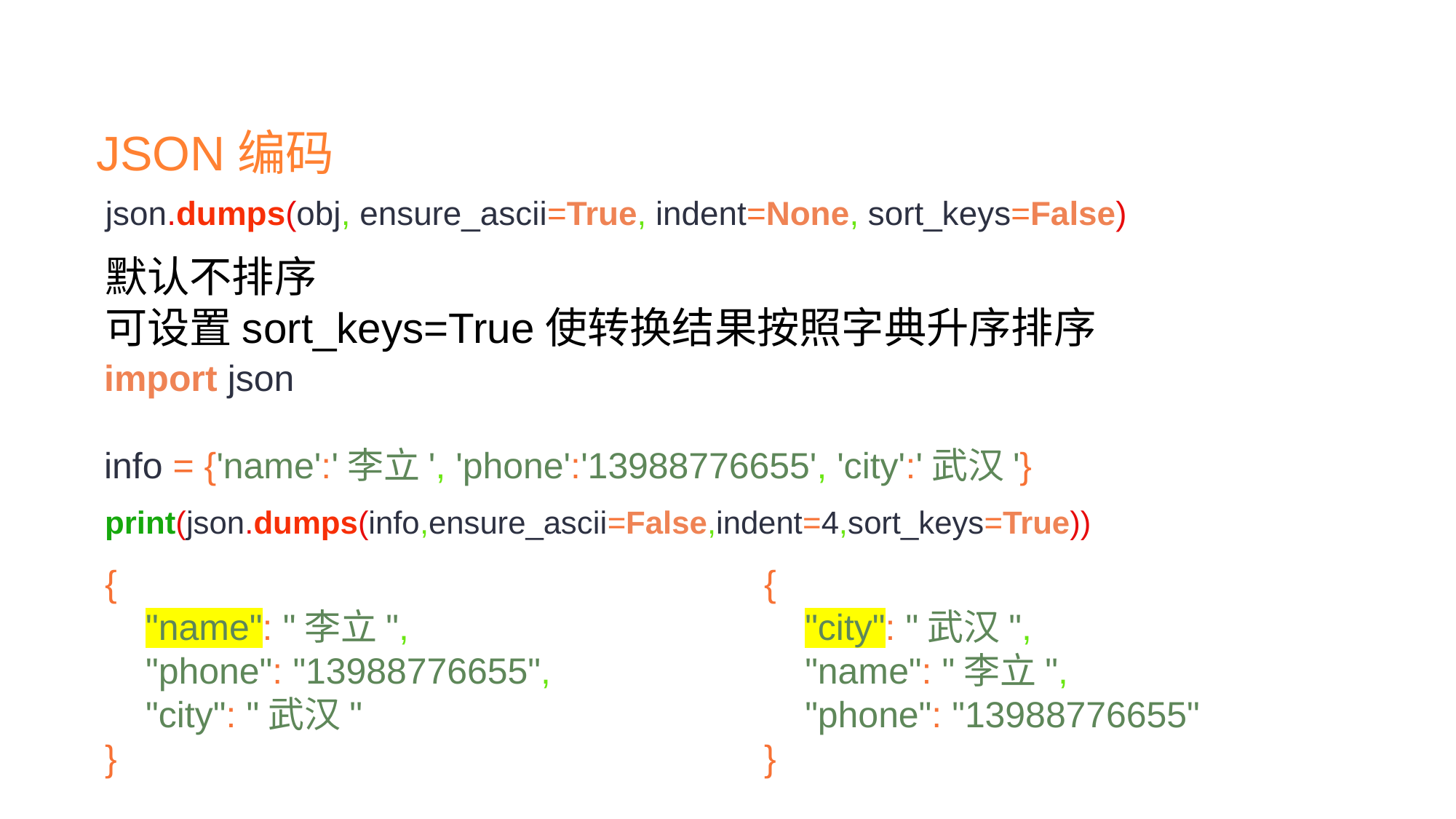

JSON编码
json.dumps(obj, ensure_ascii=True, indent=None, sort_keys=False)
默认不排序
可设置sort_keys=True使转换结果按照字典升序排序
import json
info = {'name':'李立', 'phone':'13988776655', 'city':'武汉'}
print(json.dumps(info,ensure_ascii=False,indent=4,sort_keys=True))
{
    "name": "李立",
    "phone": "13988776655",
    "city": "武汉"
}
{
    "city": "武汉",
    "name": "李立",
    "phone": "13988776655"
}